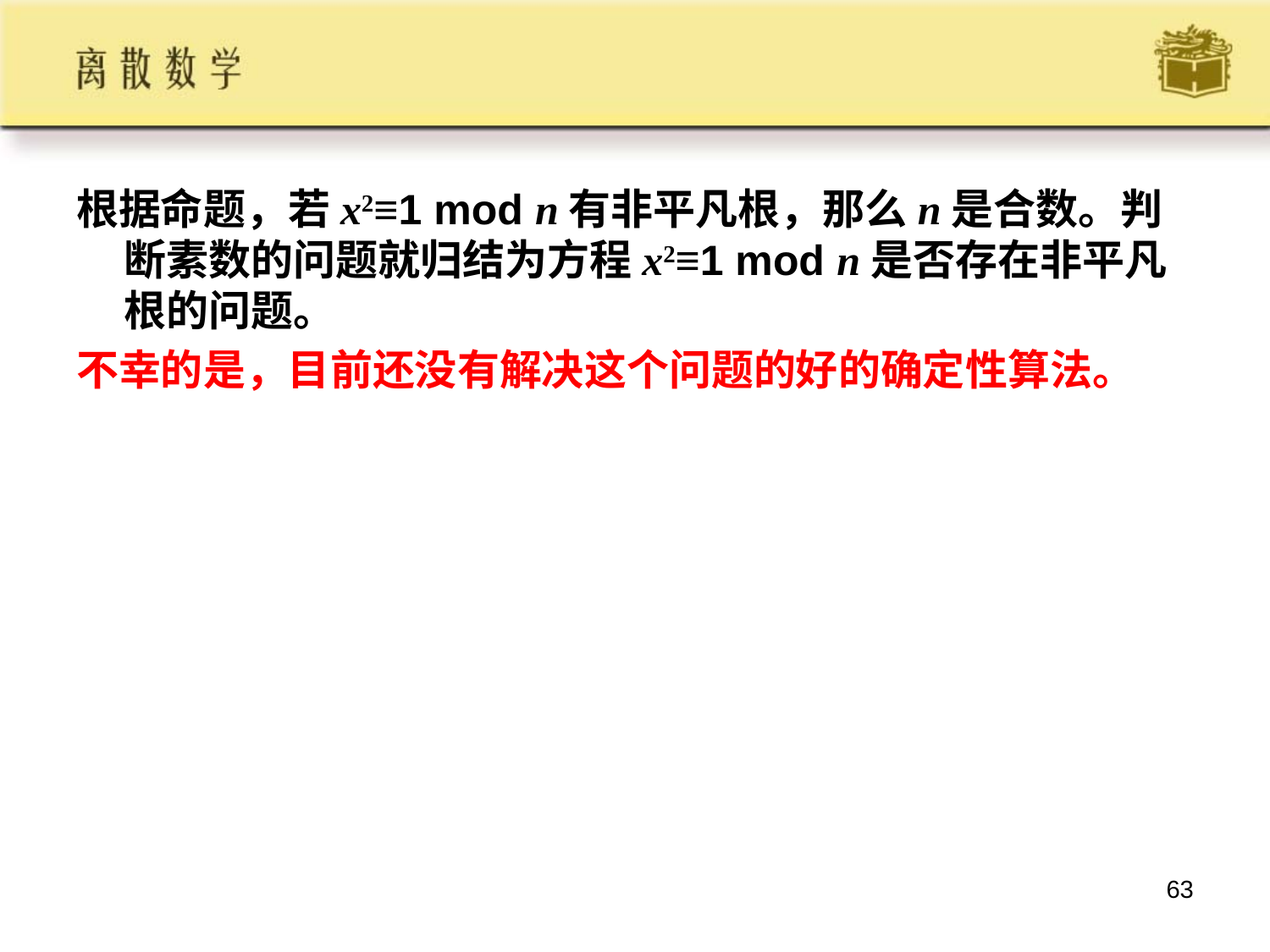

根据命题，若x2≡1 mod n有非平凡根，那么n是合数。判断素数的问题就归结为方程x2≡1 mod n是否存在非平凡根的问题。
不幸的是，目前还没有解决这个问题的好的确定性算法。
63